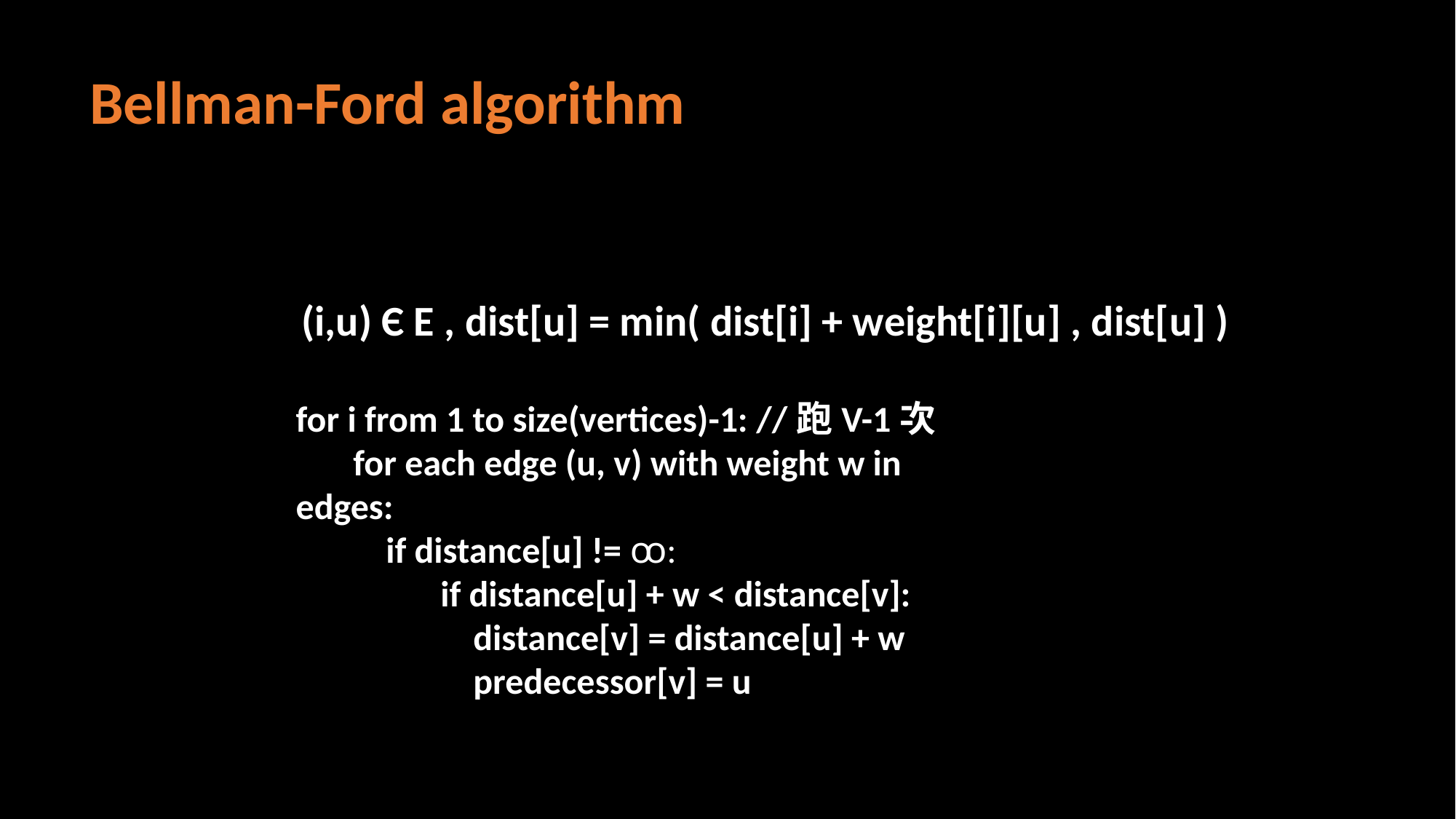

Bellman-Ford algorithm
(i,u) Є E , dist[u] = min( dist[i] + weight[i][u] , dist[u] )
for i from 1 to size(vertices)-1: //跑V-1次
       for each edge (u, v) with weight w in edges:
           if distance[u] != ꝏ:
           if distance[u] + w < distance[v]:
               distance[v] = distance[u] + w
               predecessor[v] = u